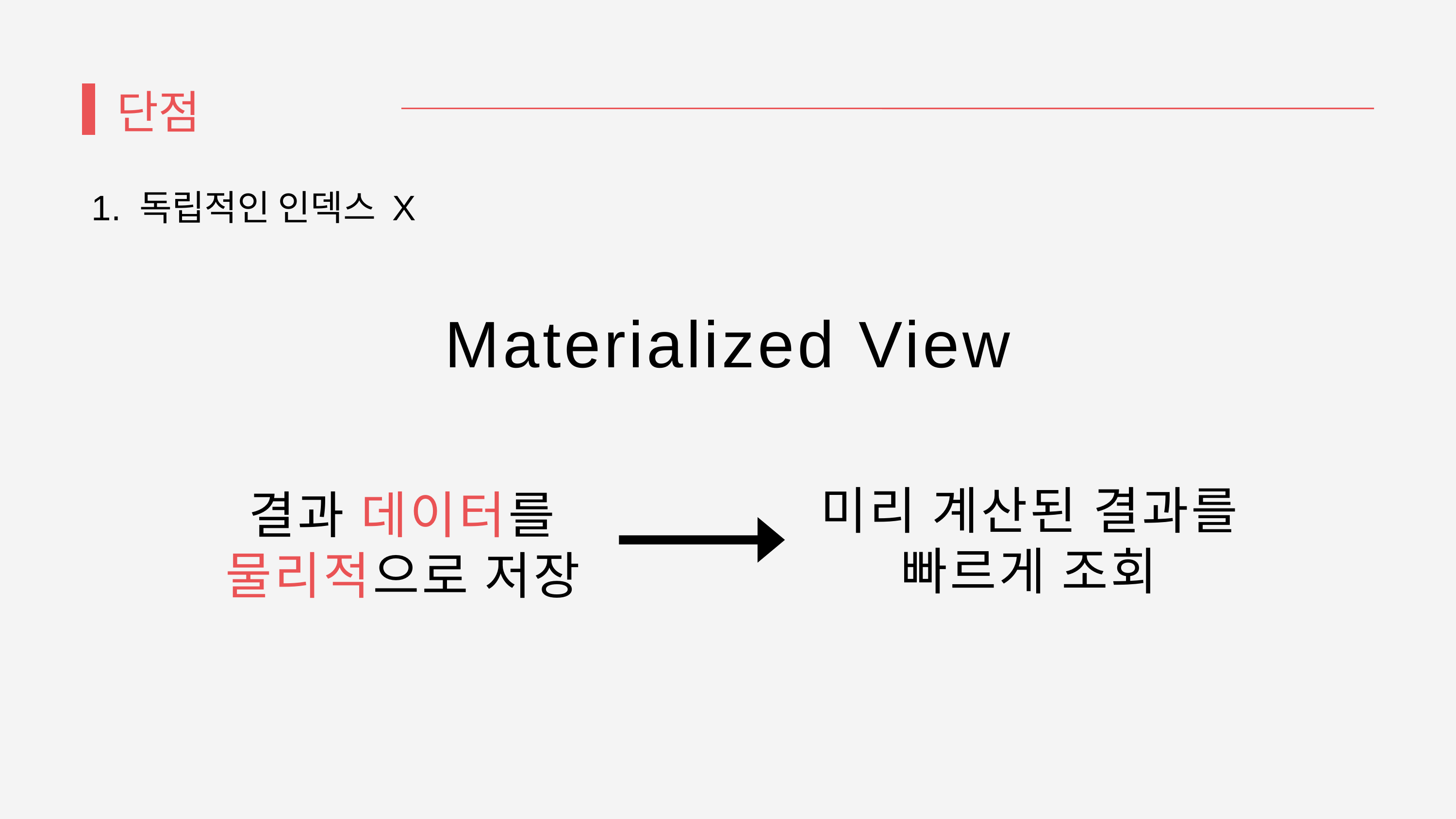

단점

 1. 독립적인 인덱스 X
Materialized View
미리 계산된 결과를
빠르게 조회
결과 데이터를 물리적으로 저장